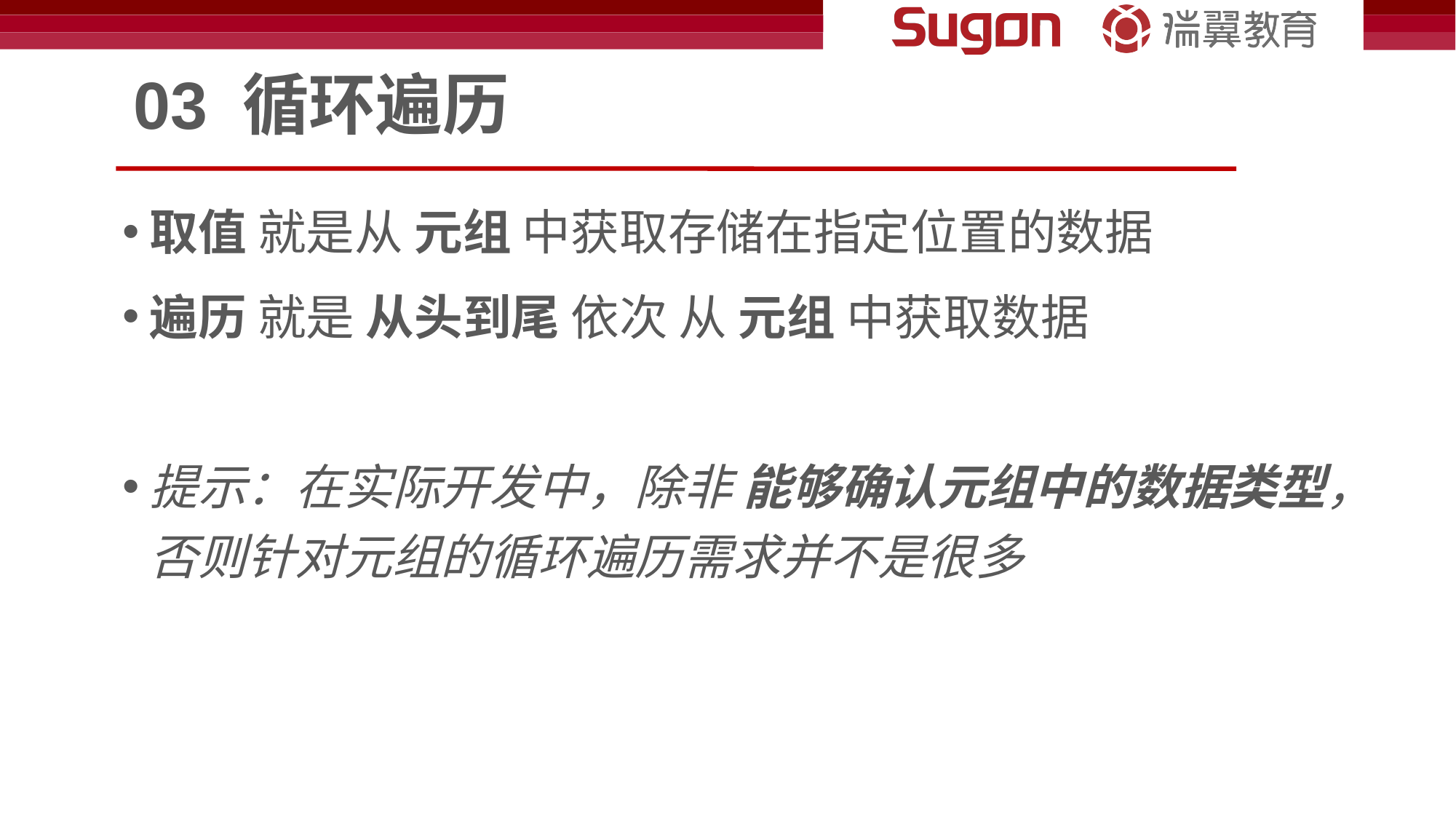

# 03 循环遍历
取值 就是从 元组 中获取存储在指定位置的数据
遍历 就是 从头到尾 依次 从 元组 中获取数据

提示：在实际开发中，除非 能够确认元组中的数据类型，否则针对元组的循环遍历需求并不是很多